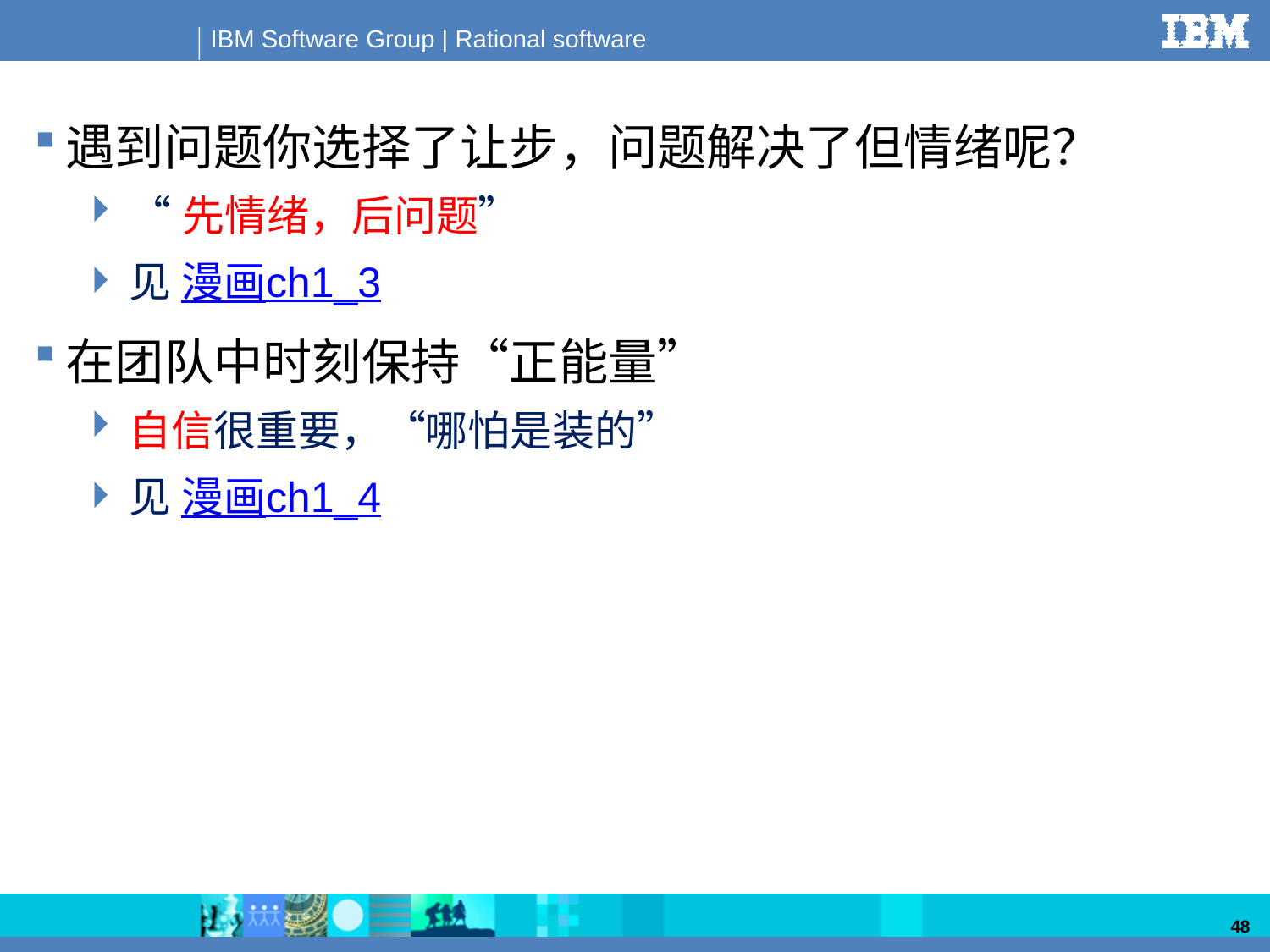

遇到问题你选择了让步，问题解决了但情绪呢？
“先情绪，后问题”
见 漫画ch1_3
在团队中时刻保持“正能量”
自信很重要，“哪怕是装的”
见 漫画ch1_4
48